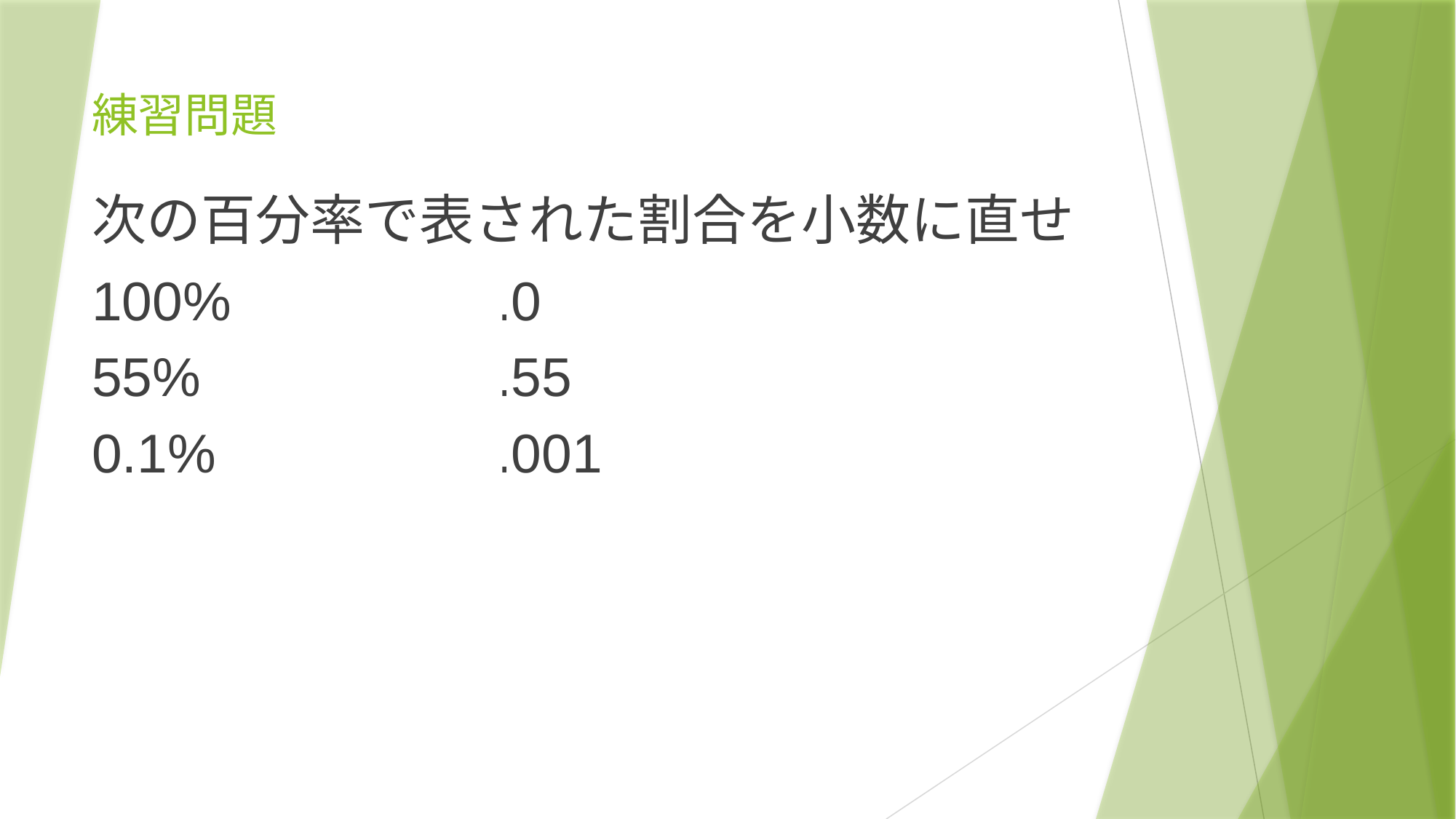

# 練習問題
次の百分率で表された割合を小数に直せ
100%		= 1.0
55%		= 0.55
0.1%		= 0.001